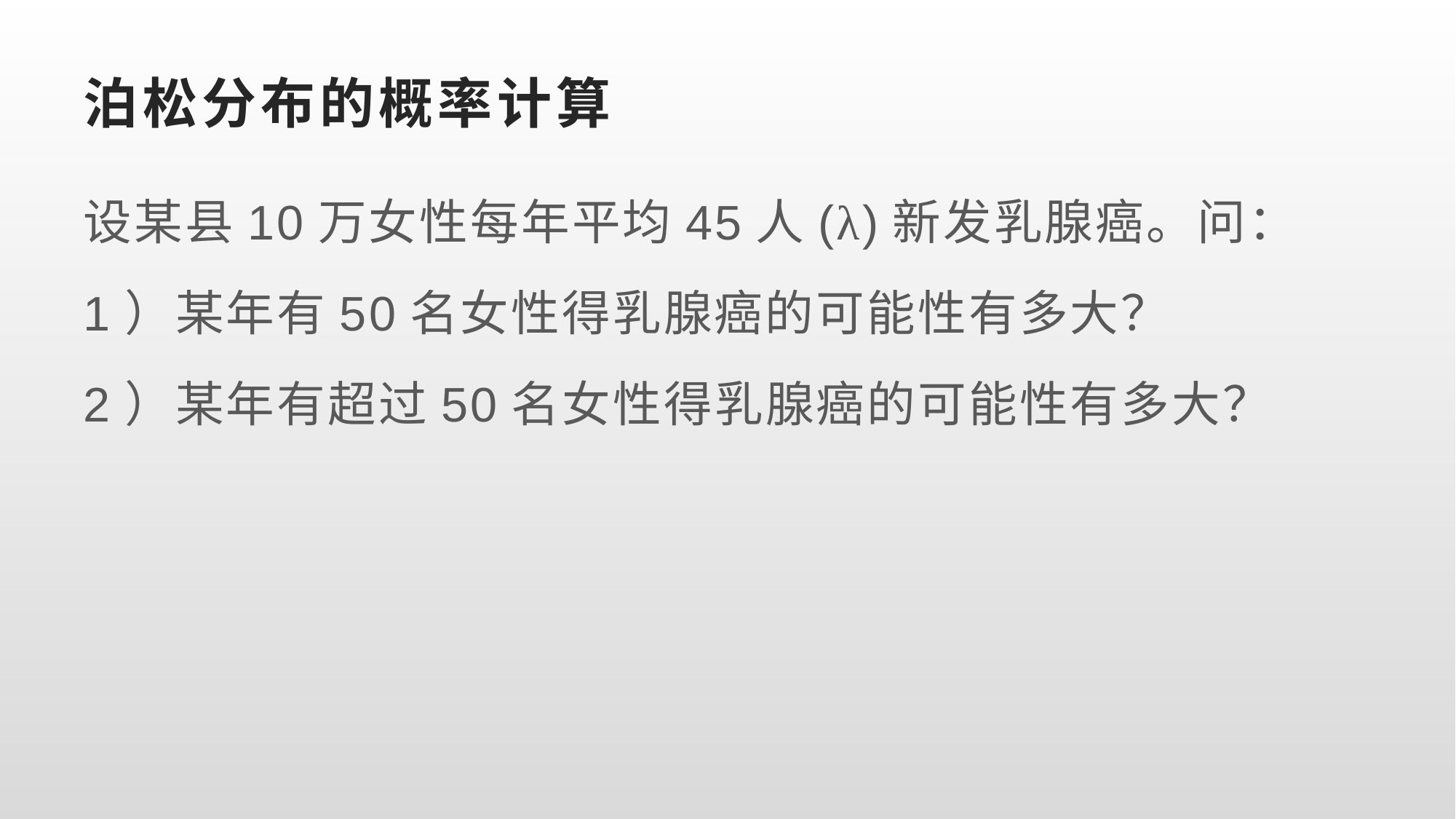

# 泊松分布的概率计算
设某县10万女性每年平均45人(λ)新发乳腺癌。问：
1）某年有50名女性得乳腺癌的可能性有多大？
2）某年有超过50名女性得乳腺癌的可能性有多大？